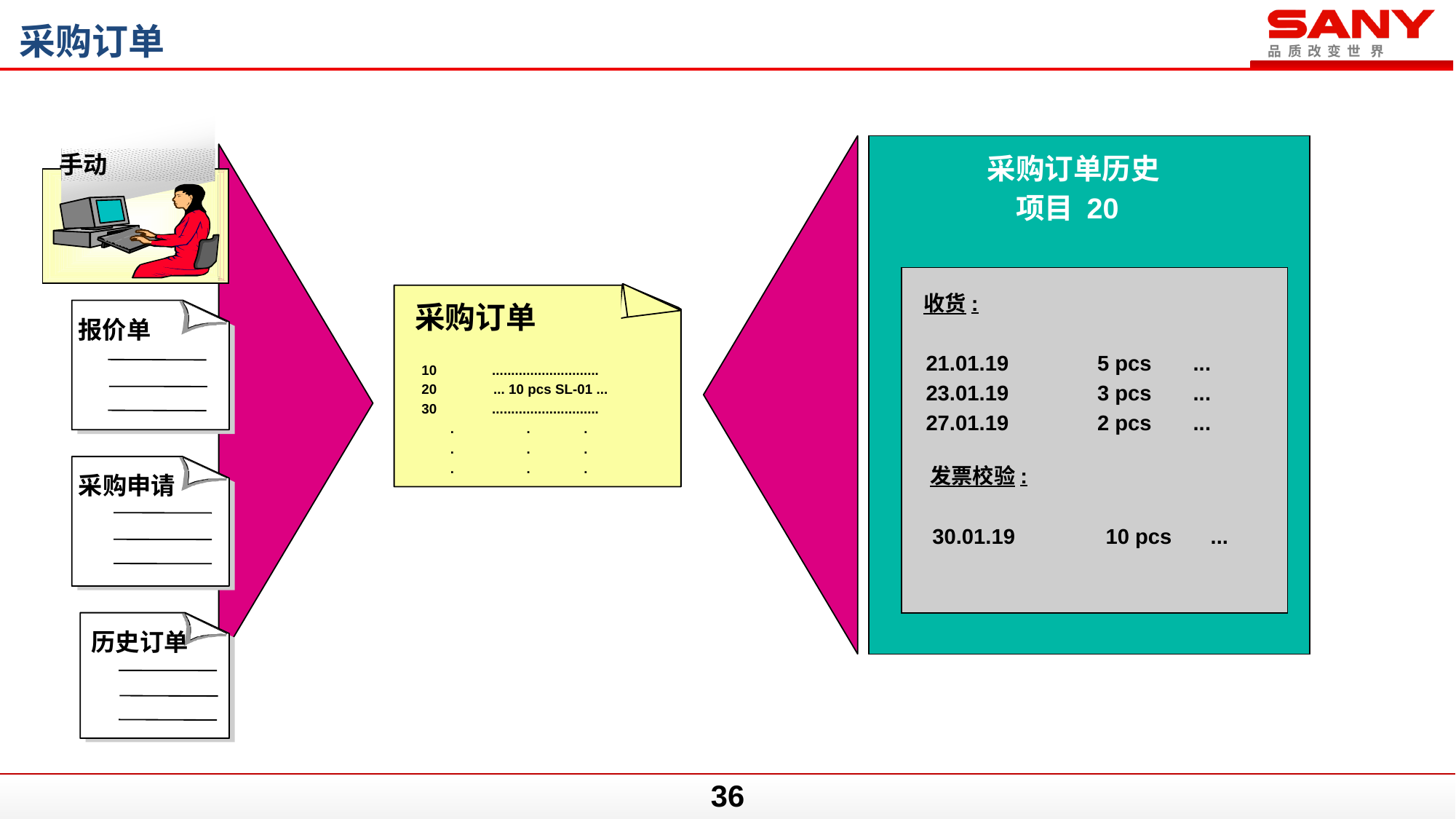

采购订单

手动

采购订单历史
项目 20

收货:

采购订单

报价单
21.01.19
5 pcs
...

10
............................
23.01.19
3 pcs
...
20
... 10 pcs SL-01 ...

30
............................
27.01.19
2 pcs
...

  .                   .              .
  .                   .              .

  .                   .              .
发票校验:

采购申请

30.01.19
10 pcs
...

历史订单